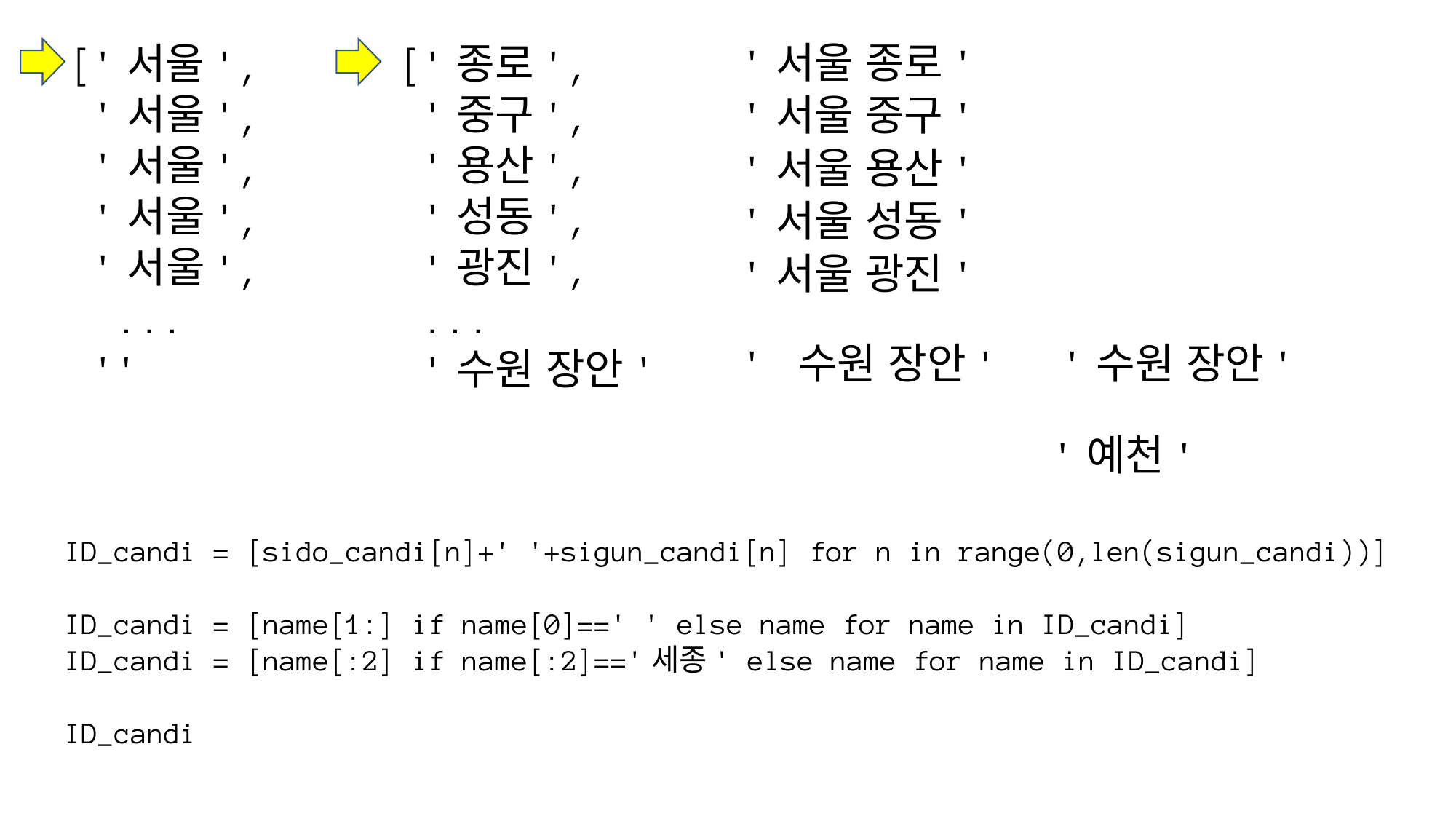

'서울 종로'
['서울',
 '서울',
 '서울',
 '서울',
 '서울',
  ...
 ''
['종로',
 '중구',
 '용산',
 '성동',
 '광진',
 ...
 '수원 장안'

'서울 중구'
'서울 용산'
'서울 성동'
'서울 광진'
' 수원 장안'
'수원 장안'
'예천'
ID_candi = [sido_candi[n]+' '+sigun_candi[n] for n in range(0,len(sigun_candi))]

ID_candi = [name[1:] if name[0]==' ' else name for name in ID_candi]
ID_candi = [name[:2] if name[:2]=='세종' else name for name in ID_candi]

ID_candi